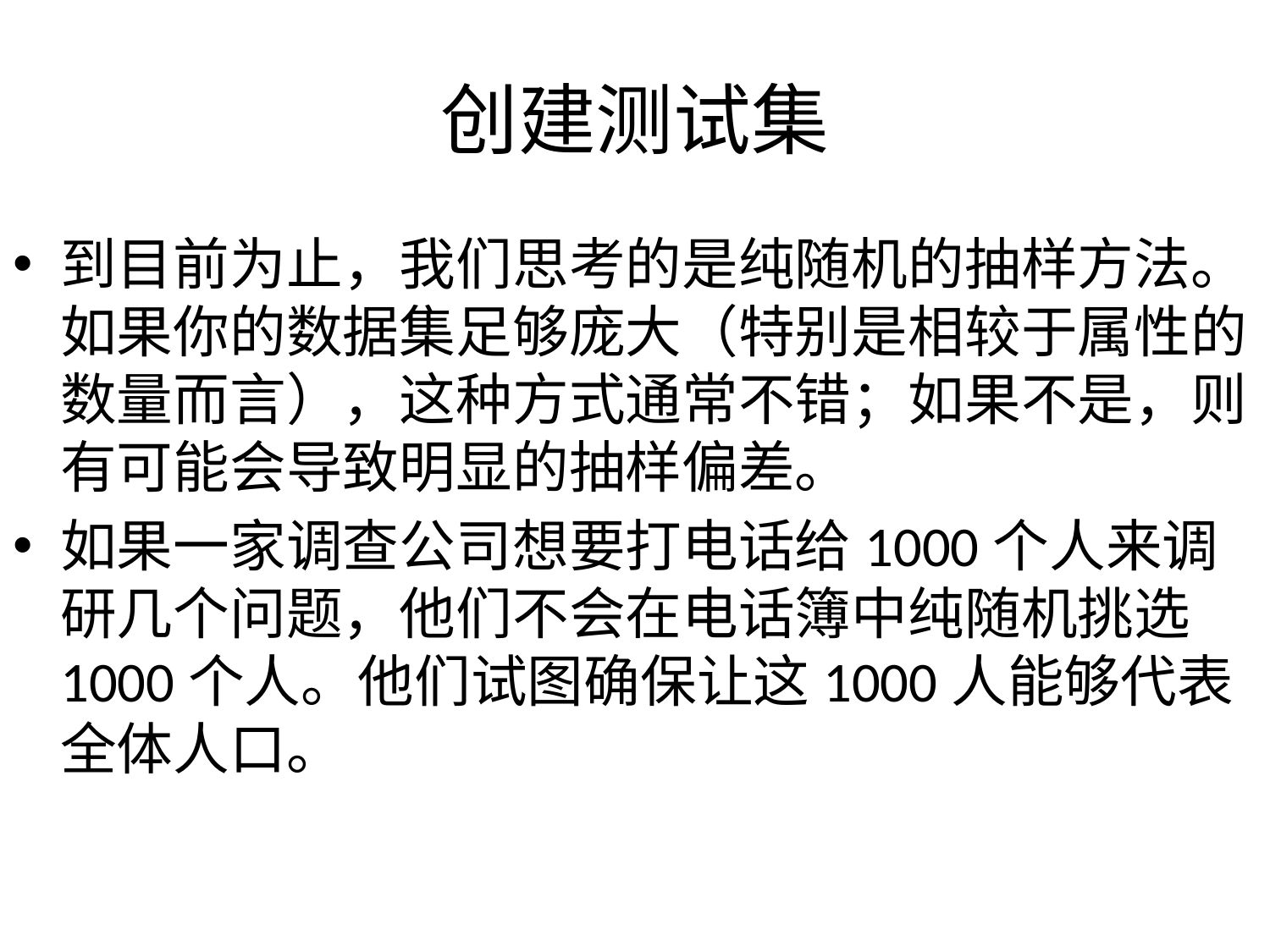

# 创建测试集
到目前为止，我们思考的是纯随机的抽样方法。如果你的数据集足够庞大（特别是相较于属性的数量而言），这种方式通常不错；如果不是，则有可能会导致明显的抽样偏差。
如果一家调查公司想要打电话给1000个人来调研几个问题，他们不会在电话簿中纯随机挑选1000个人。他们试图确保让这1000人能够代表全体人口。